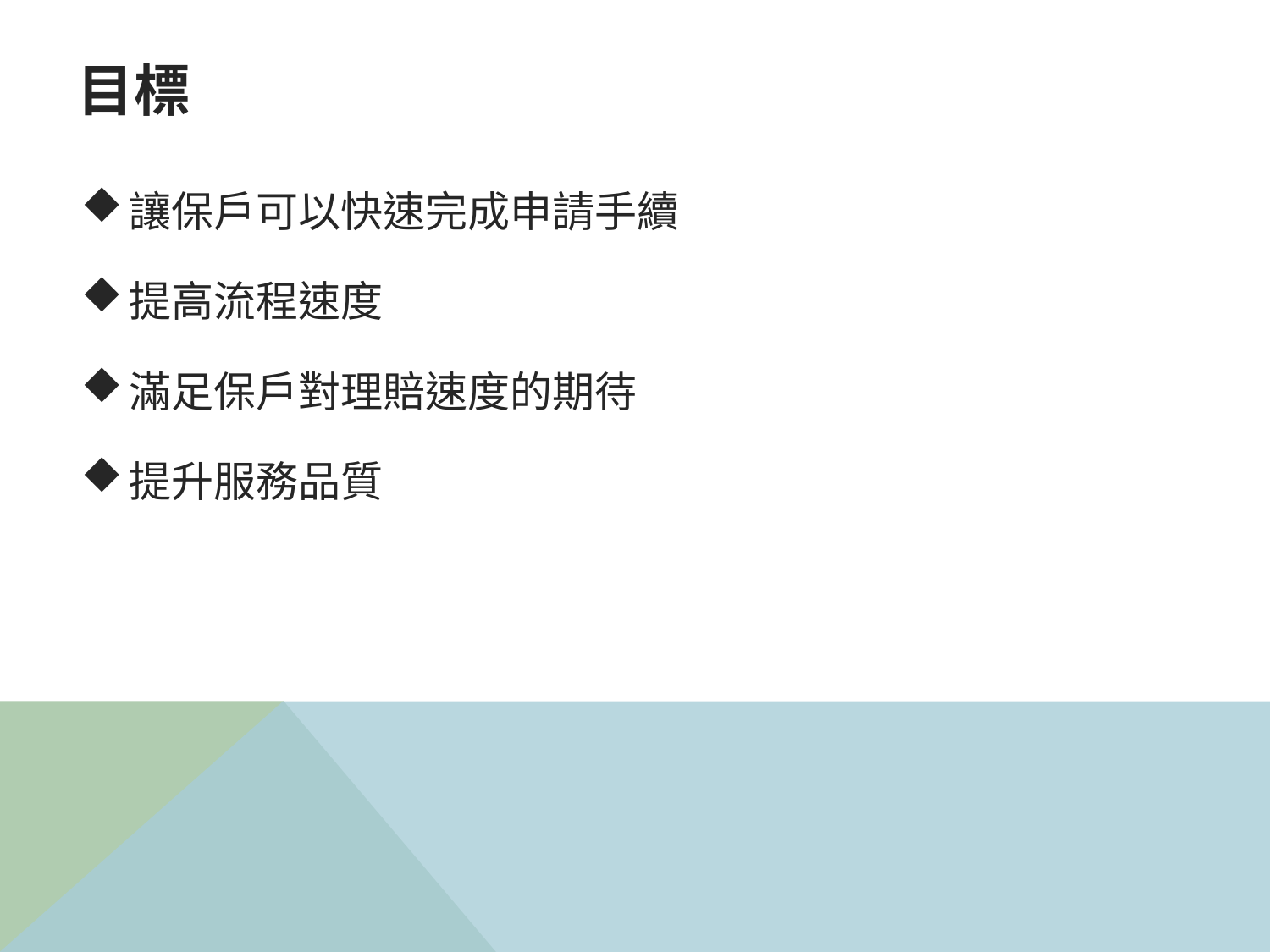

# 目標
讓保戶可以快速完成申請手續
提高流程速度
滿足保戶對理賠速度的期待
提升服務品質